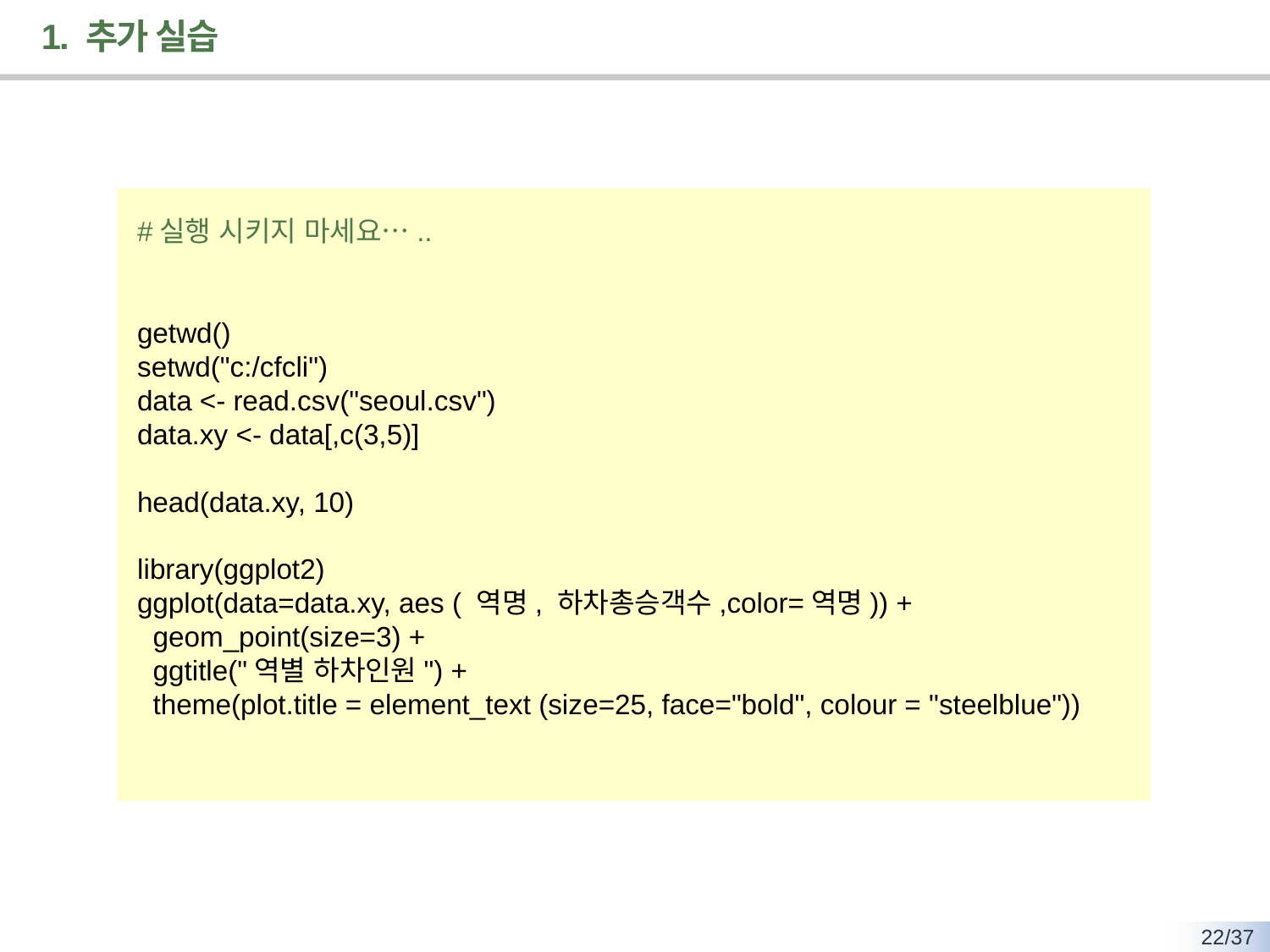

# 1. 추가 실습

#실행 시키지 마세요…..

getwd()
setwd("c:/cfcli")
data <- read.csv("seoul.csv")
data.xy <- data[,c(3,5)]

head(data.xy, 10)

library(ggplot2)
ggplot(data=data.xy, aes ( 역명, 하차총승객수,color=역명)) +
  geom_point(size=3) +
  ggtitle("역별 하차인원") +
  theme(plot.title = element_text (size=25, face="bold", colour = "steelblue"))